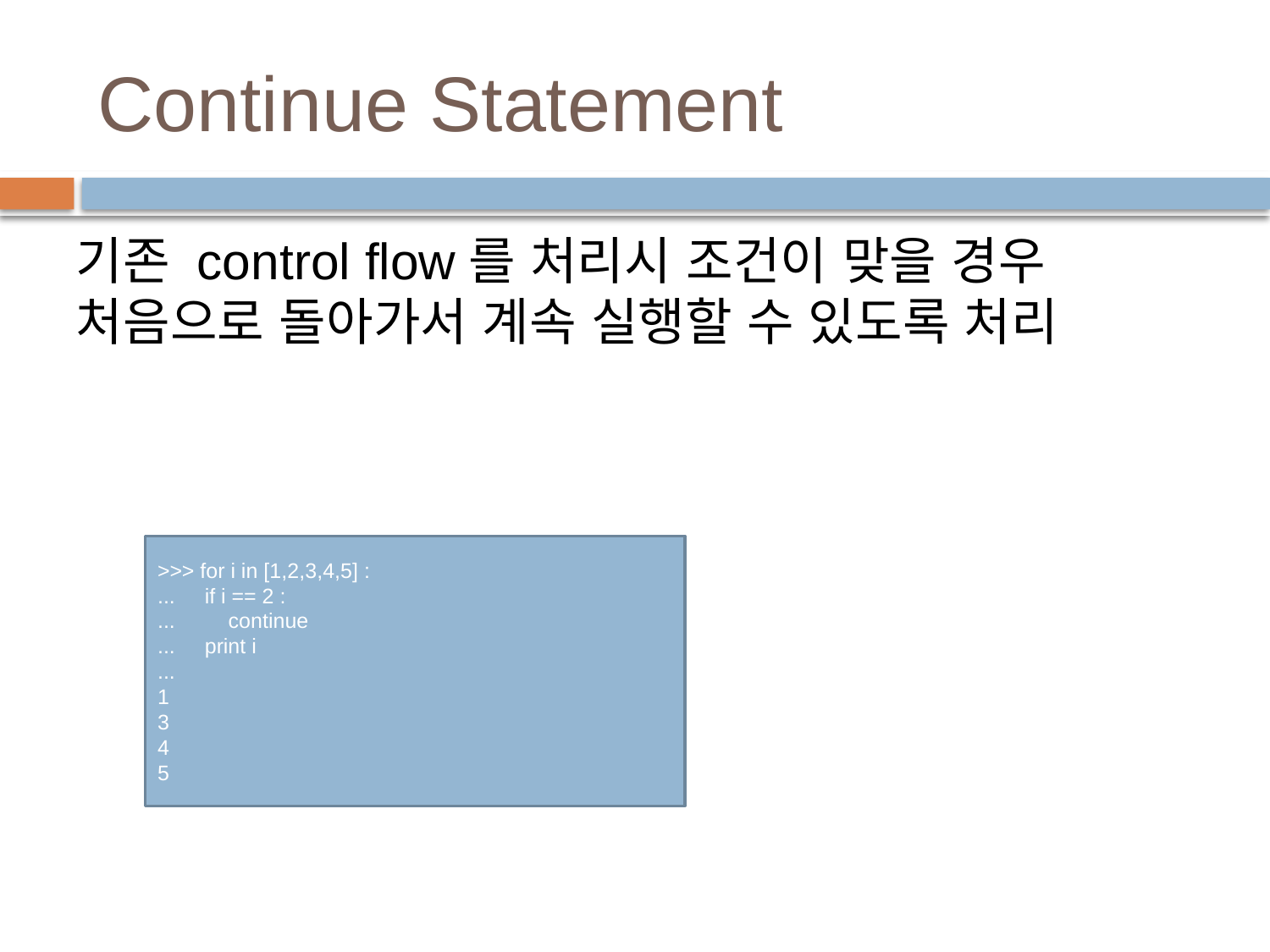

# Continue Statement
기존 control flow를 처리시 조건이 맞을 경우 처음으로 돌아가서 계속 실행할 수 있도록 처리

>>> for i in [1,2,3,4,5] :
...     if i == 2 :
...         continue
...     print i
...
1
3
4
5